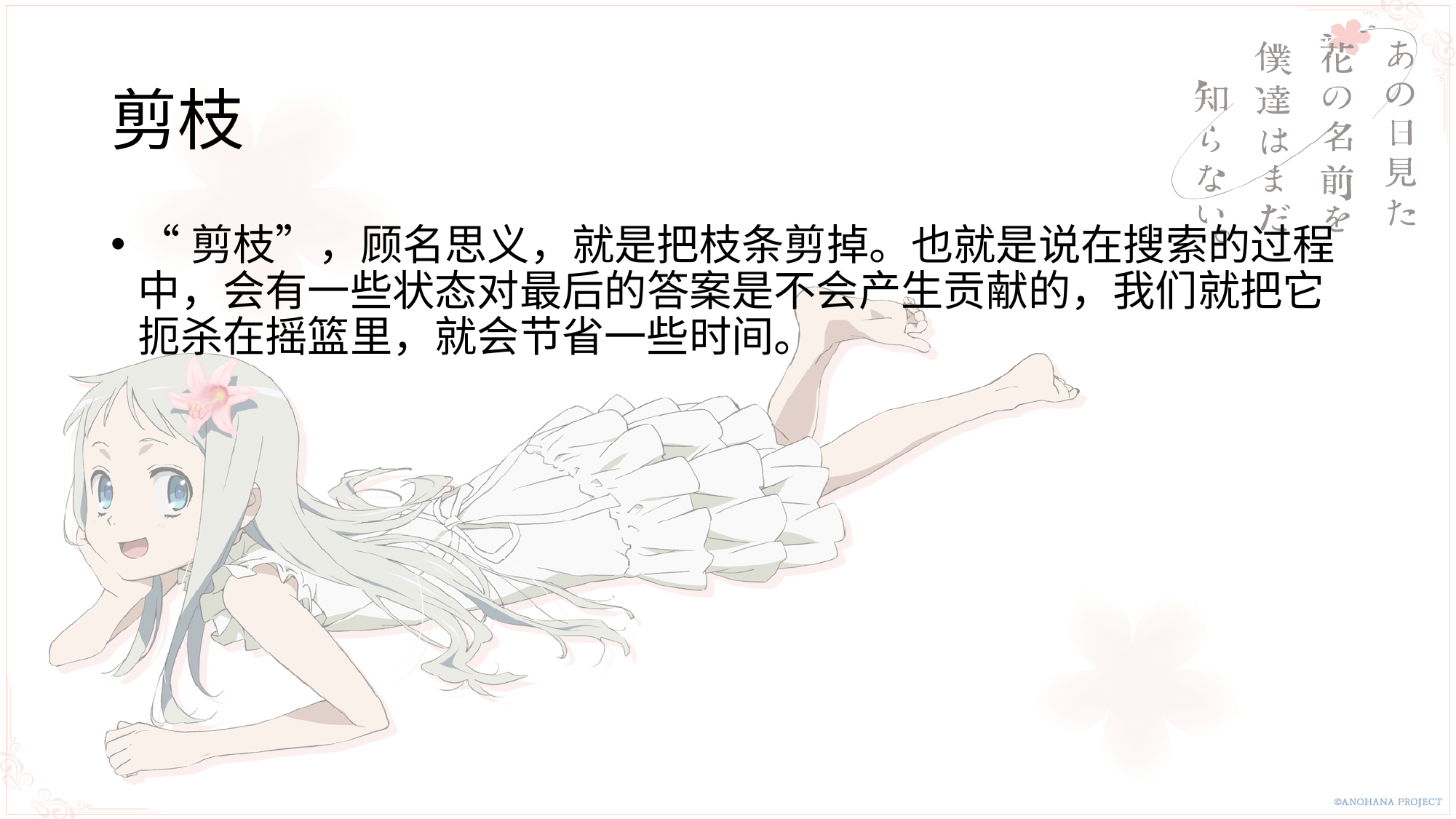

# 剪枝
“剪枝”，顾名思义，就是把枝条剪掉。也就是说在搜索的过程中，会有一些状态对最后的答案是不会产生贡献的，我们就把它扼杀在摇篮里，就会节省一些时间。